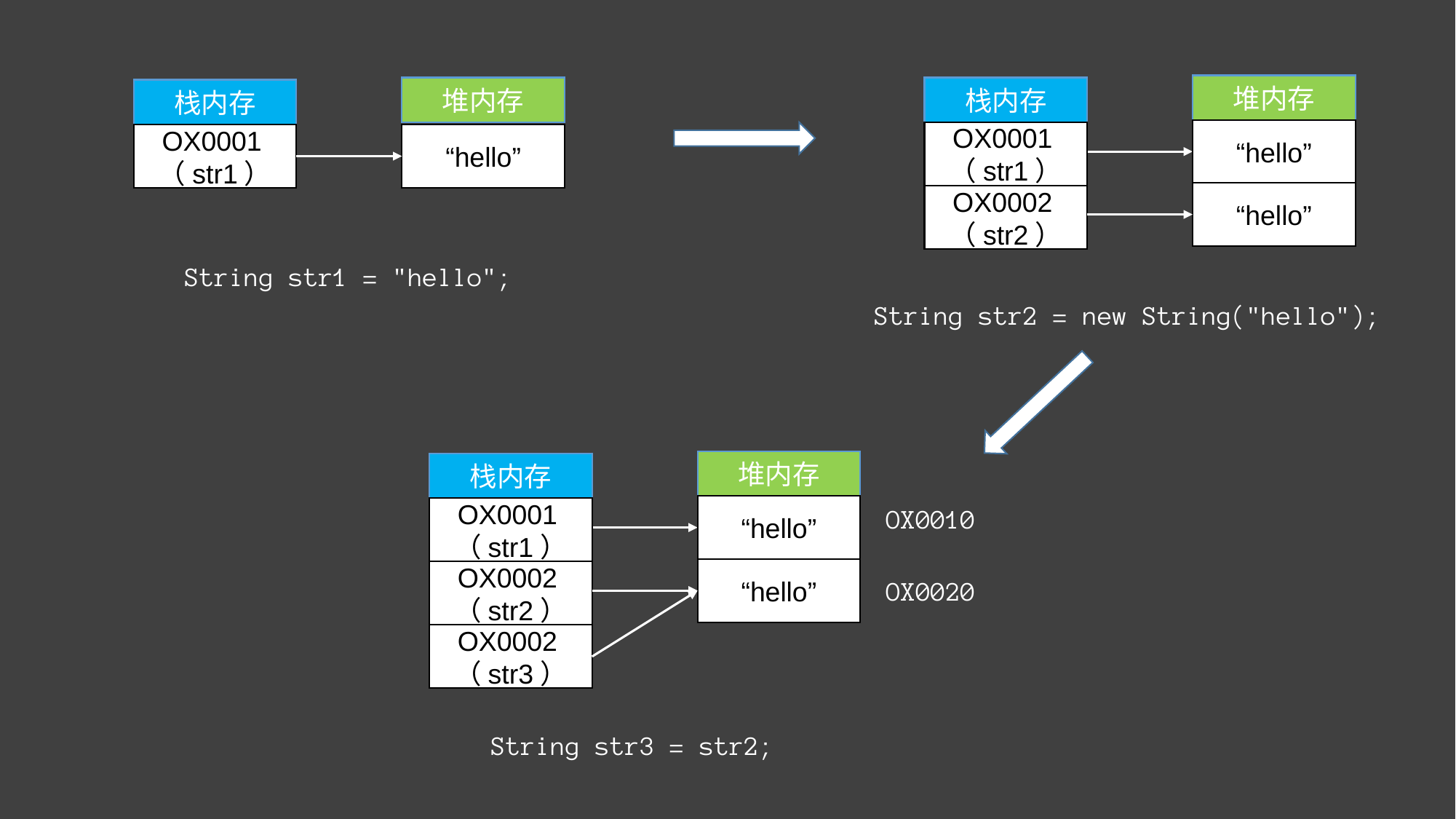

堆内存
堆内存
栈内存
栈内存
“hello”

OX0001（str1）
OX0001（str1）
“hello”
“hello”
OX0002（str2）
String str1 = "hello";
String str2 = new String("hello");

堆内存
栈内存
“hello”
OX0010
OX0001（str1）
“hello”
OX0002（str2）
OX0020
OX0002（str3）
String str3 = str2;